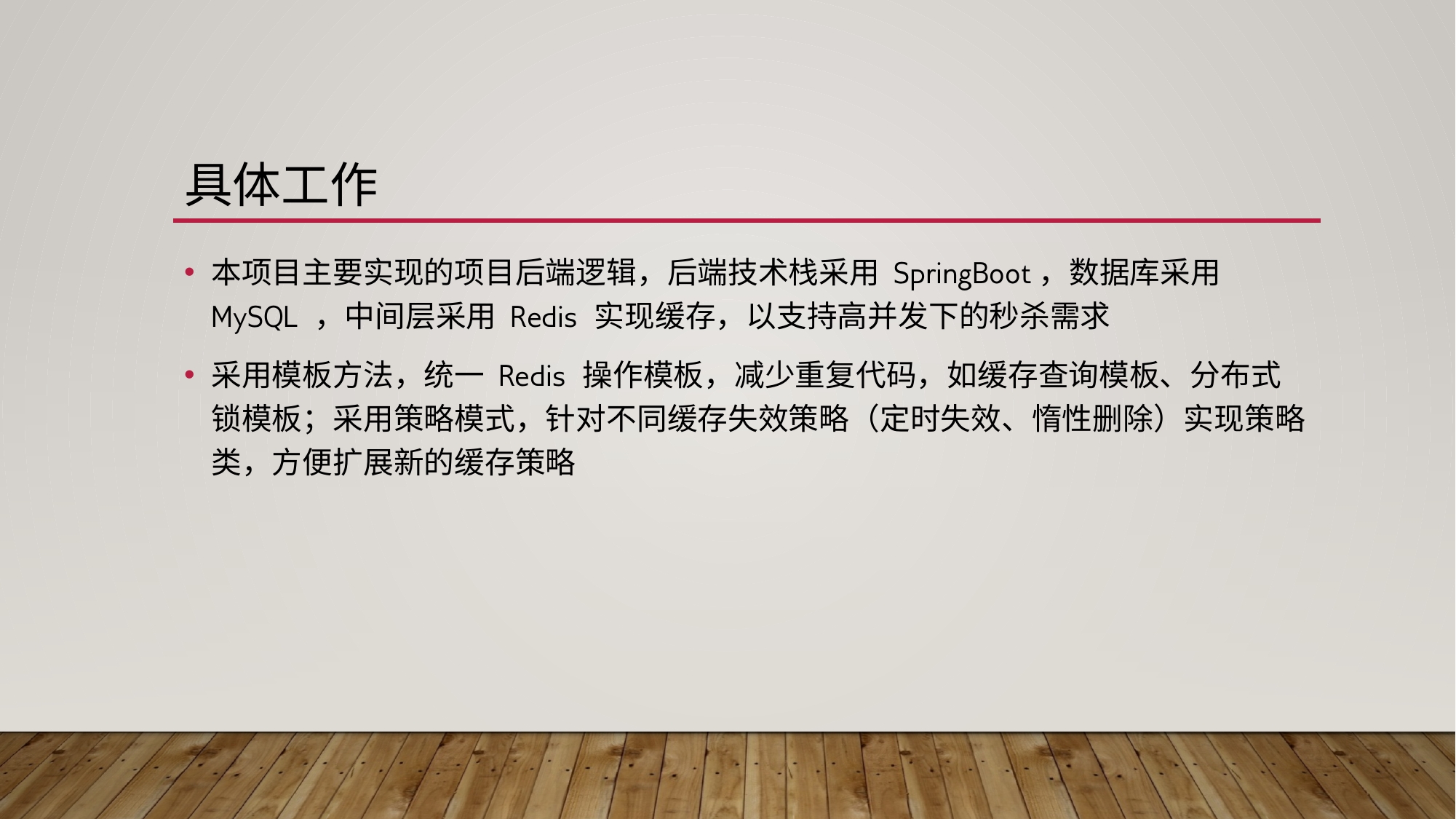

# 具体工作
本项目主要实现的项目后端逻辑，后端技术栈采用 SpringBoot，数据库采用 MySQL ，中间层采用 Redis 实现缓存，以支持高并发下的秒杀需求
采用模板方法，统一 Redis 操作模板，减少重复代码，如缓存查询模板、分布式锁模板；采用策略模式，针对不同缓存失效策略（定时失效、惰性删除）实现策略类，方便扩展新的缓存策略